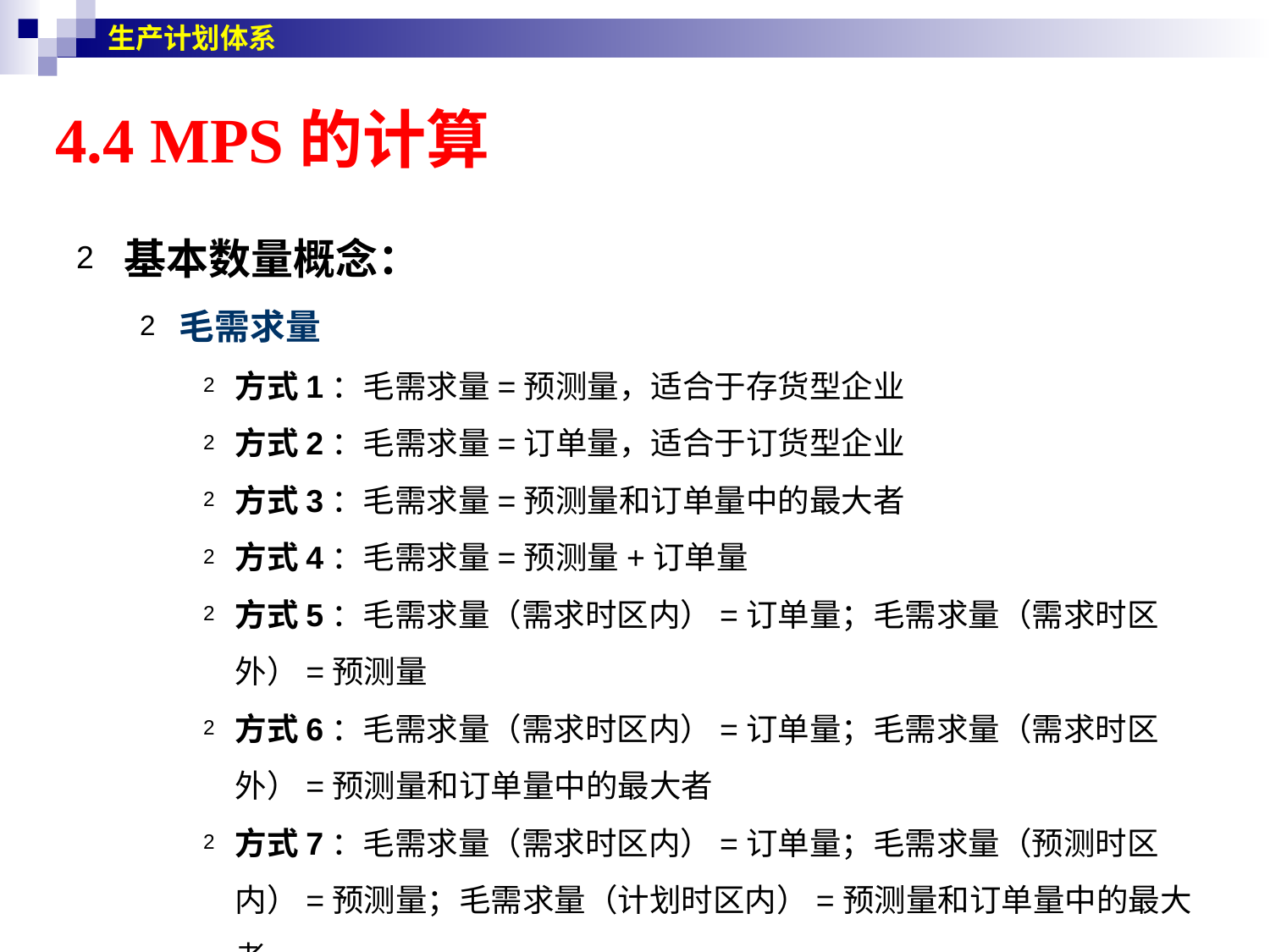

生产计划体系
# 4.4 MPS的计算
基本数量概念：
毛需求量
方式1：毛需求量=预测量，适合于存货型企业
方式2：毛需求量=订单量，适合于订货型企业
方式3：毛需求量=预测量和订单量中的最大者
方式4：毛需求量=预测量+订单量
方式5：毛需求量（需求时区内）=订单量；毛需求量（需求时区外）=预测量
方式6：毛需求量（需求时区内）=订单量；毛需求量（需求时区外）=预测量和订单量中的最大者
方式7：毛需求量（需求时区内）=订单量；毛需求量（预测时区内）=预测量；毛需求量（计划时区内）=预测量和订单量中的最大者